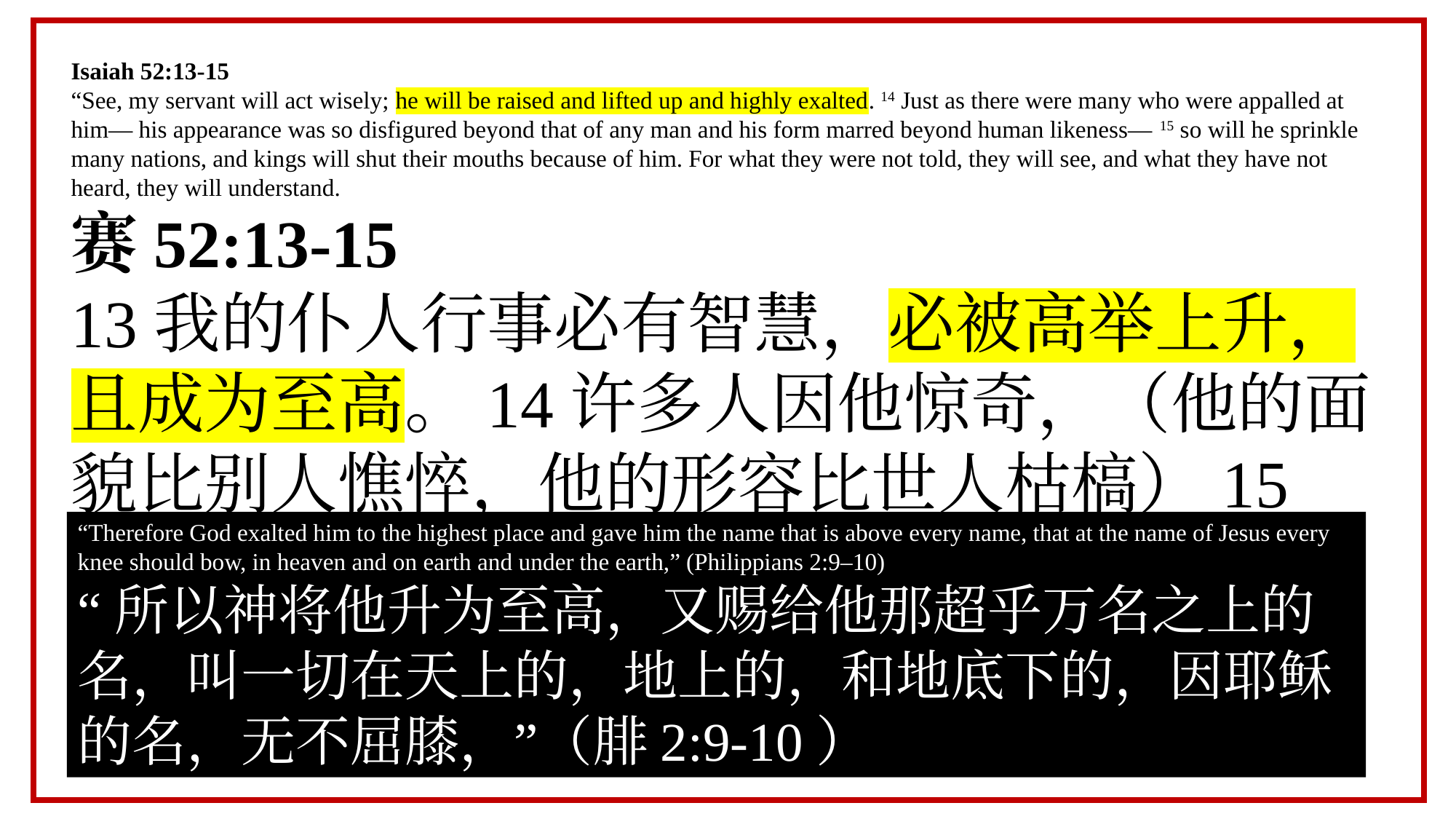

Isaiah 52:13-15
“See, my servant will act wisely; he will be raised and lifted up and highly exalted. 14 Just as there were many who were appalled at him— his appearance was so disfigured beyond that of any man and his form marred beyond human likeness— 15 so will he sprinkle many nations, and kings will shut their mouths because of him. For what they were not told, they will see, and what they have not heard, they will understand.
赛52:13-15
13我的仆人行事必有智慧，必被高举上升，且成为至高。14许多人因他惊奇，（他的面貌比别人憔悴，他的形容比世人枯槁）15 这样，他必洗净许多国民。君王要向他闭口。因所未曾传与他们的，他们必看见。未曾听见的，他们要明白。
“Therefore God exalted him to the highest place and gave him the name that is above every name, that at the name of Jesus every knee should bow, in heaven and on earth and under the earth,” (Philippians 2:9–10)
“所以神将他升为至高，又赐给他那超乎万名之上的名，叫一切在天上的，地上的，和地底下的，因耶稣的名，无不屈膝，”（腓2:9-10）